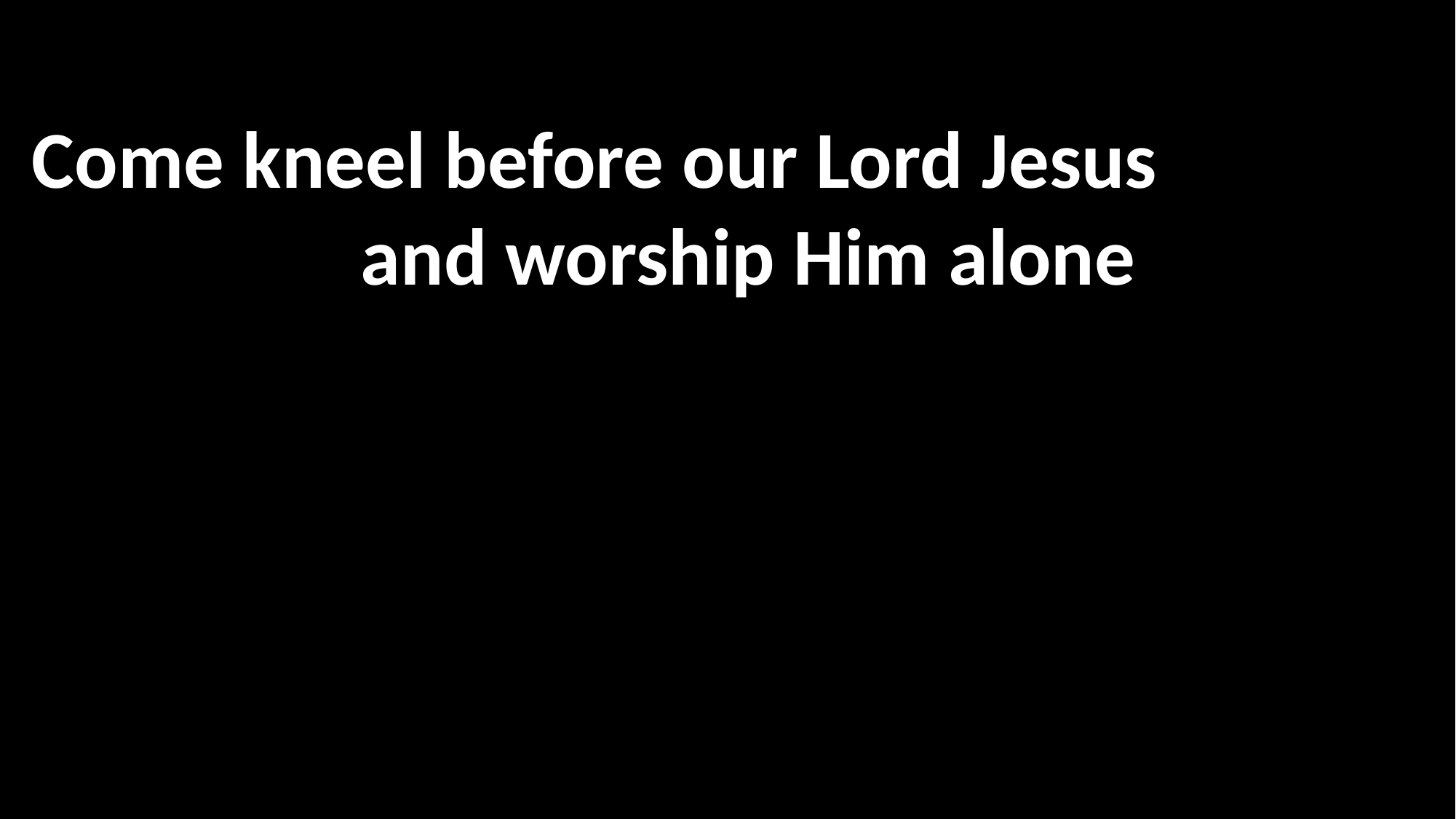

# 주 예수께 무릎 꿇고 경배드리세

來到主耶穌面前屈膝 單單敬拜他

Come kneel before our Lord Jesus
and worship Him alone